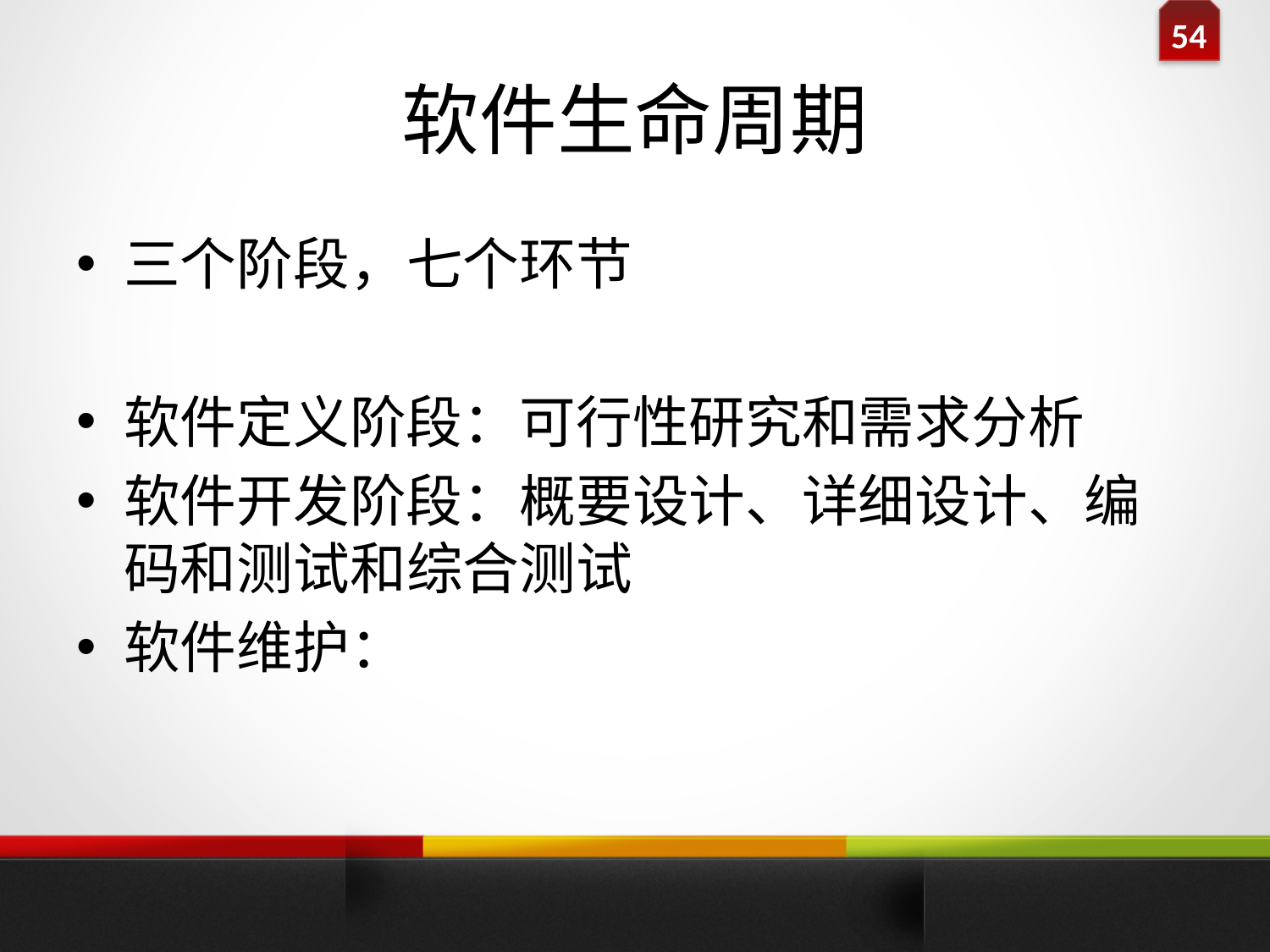

# 软件生命周期
三个阶段，七个环节

软件定义阶段：可行性研究和需求分析
软件开发阶段：概要设计、详细设计、编码和测试和综合测试
软件维护：

54